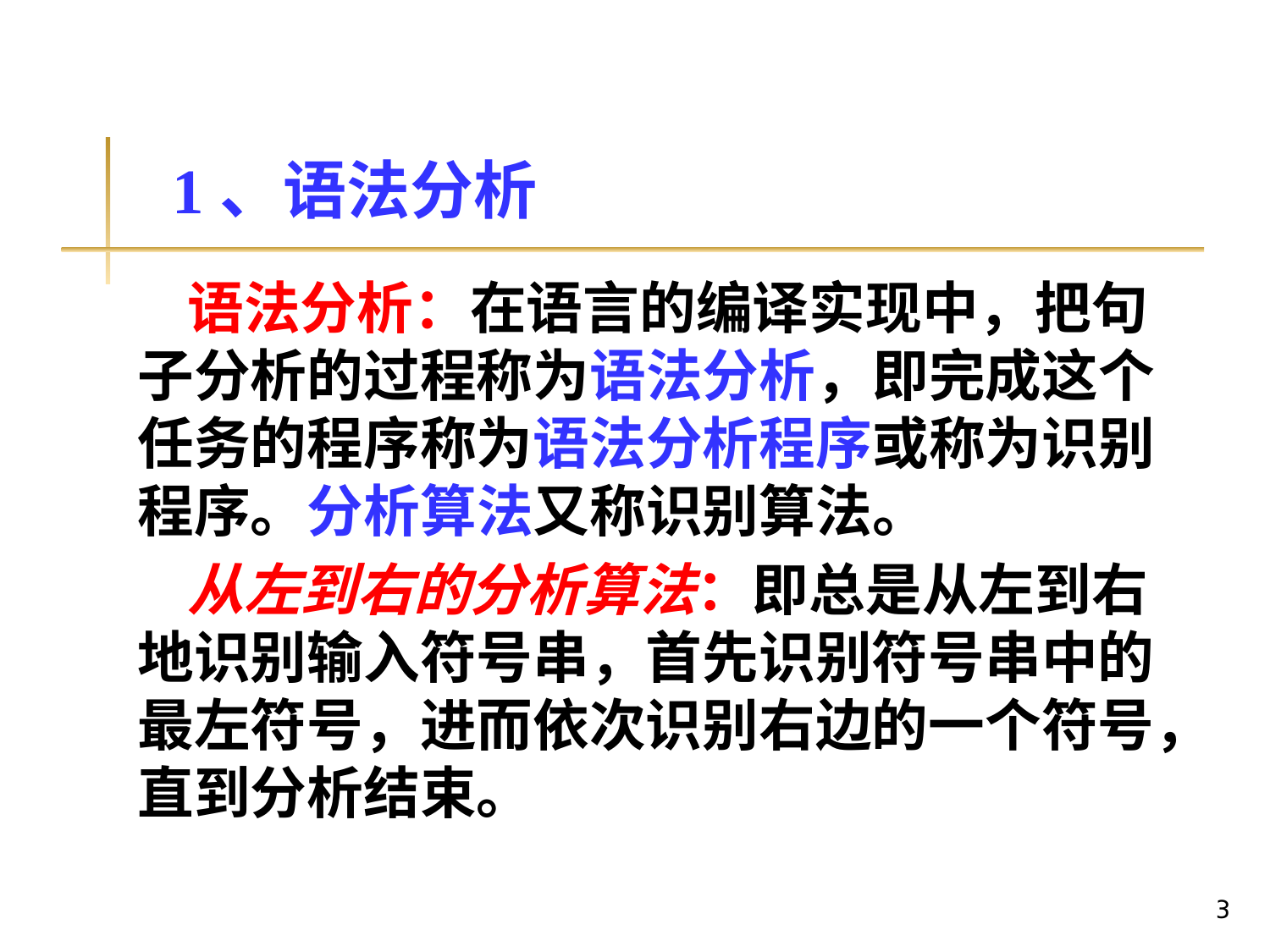

# 1、语法分析
语法分析：在语言的编译实现中，把句子分析的过程称为语法分析，即完成这个任务的程序称为语法分析程序或称为识别程序。分析算法又称识别算法。
从左到右的分析算法：即总是从左到右地识别输入符号串，首先识别符号串中的最左符号，进而依次识别右边的一个符号，直到分析结束。
3